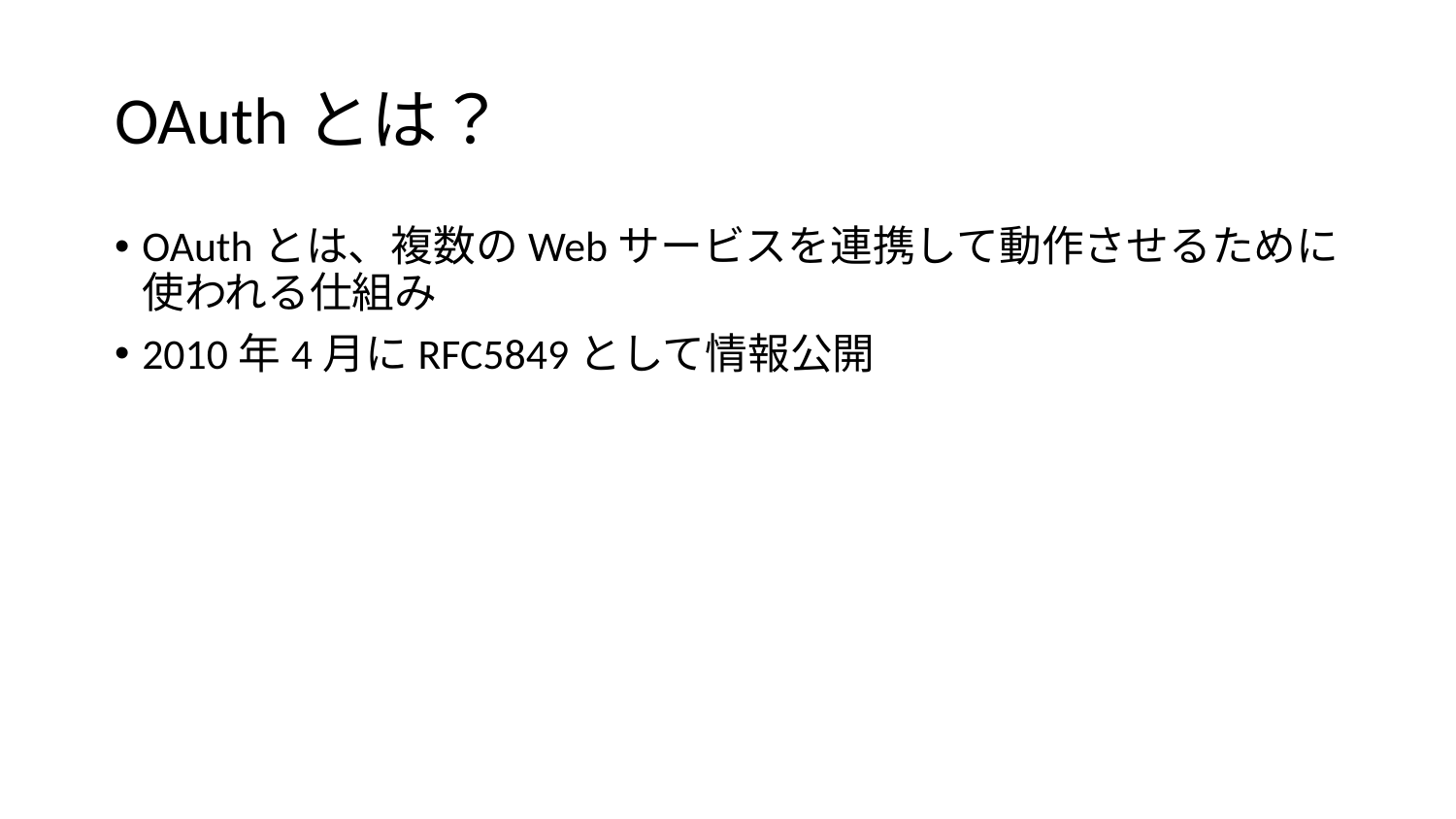

# OAuthとは？
OAuthとは、複数のWebサービスを連携して動作させるために使われる仕組み
2010年4月にRFC5849として情報公開